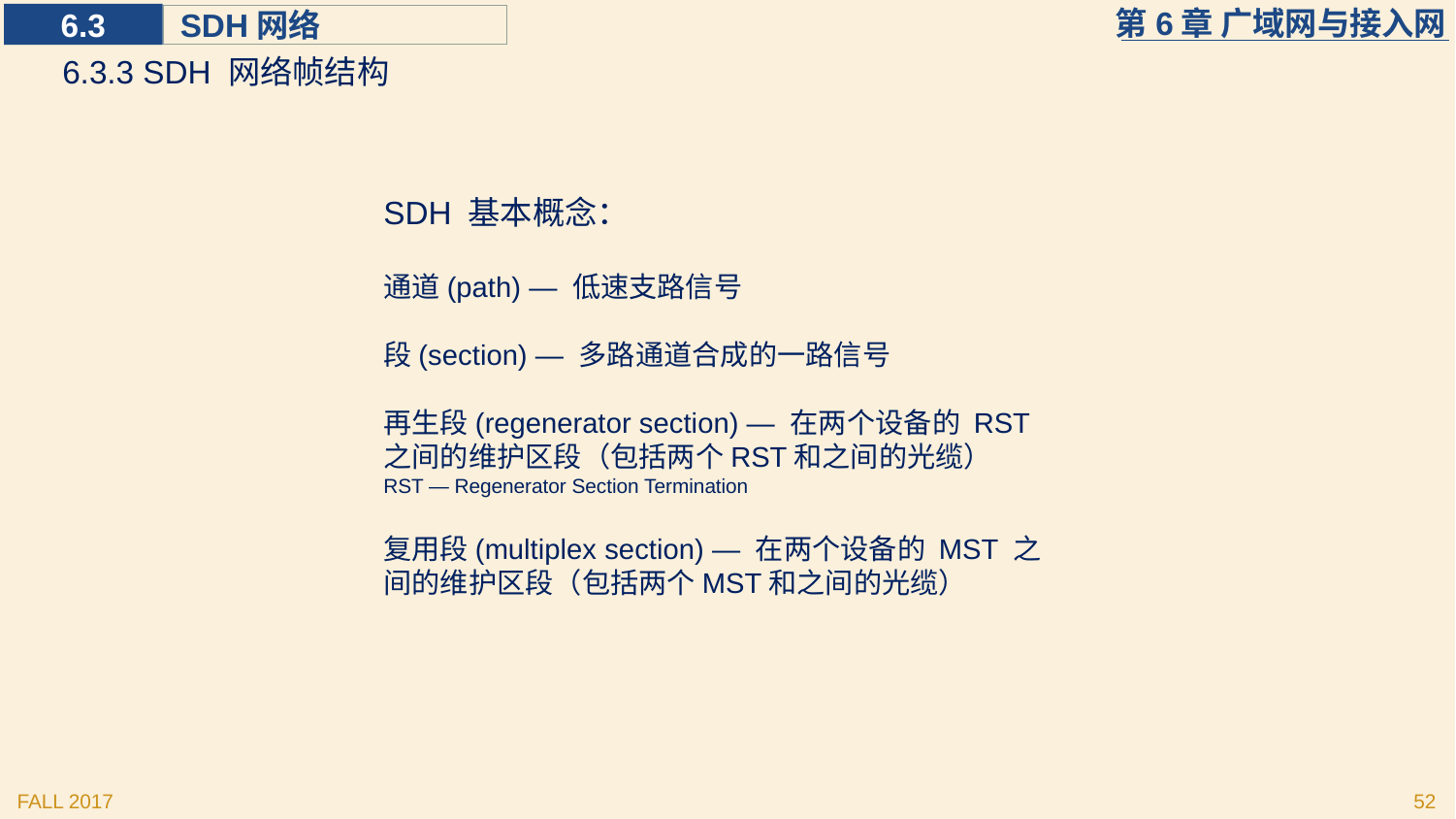

6.3.3 SDH 网络帧结构
SDH 基本概念：

通道(path) — 低速支路信号

段(section) — 多路通道合成的一路信号

再生段(regenerator section) — 在两个设备的 RST 之间的维护区段（包括两个RST和之间的光缆）
RST — Regenerator Section Termination

复用段(multiplex section) — 在两个设备的 MST 之间的维护区段（包括两个MST和之间的光缆）